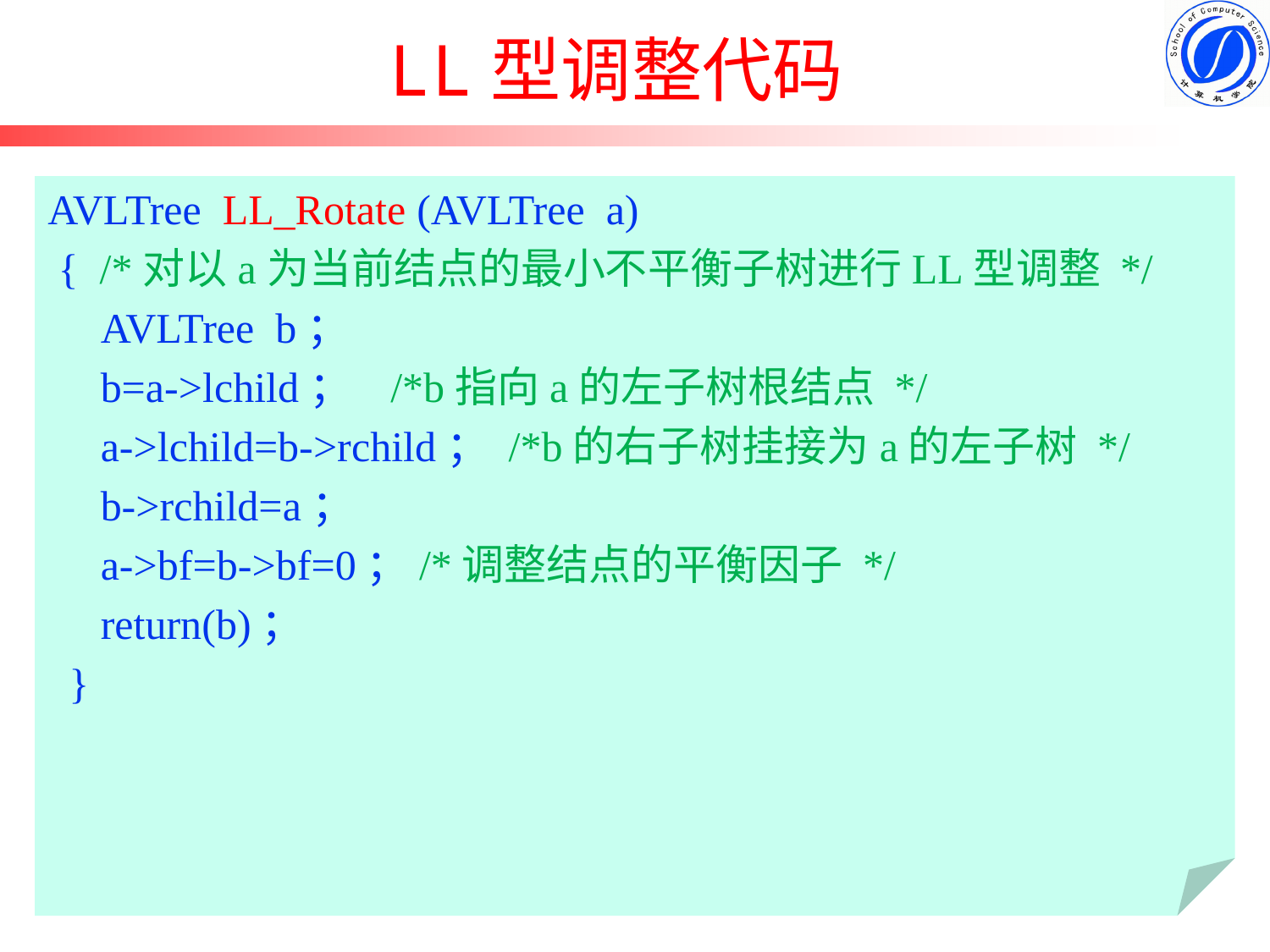

# LL型调整代码
AVLTree  LL_Rotate (AVLTree  a)
 {  /*对以a为当前结点的最小不平衡子树进行LL型调整 */
     AVLTree  b；
     b=a->lchild；   /*b指向a的左子树根结点 */
     a->lchild=b->rchild； /*b的右子树挂接为a的左子树 */
     b->rchild=a；
     a->bf=b->bf=0；/*调整结点的平衡因子 */
     return(b)；
  }